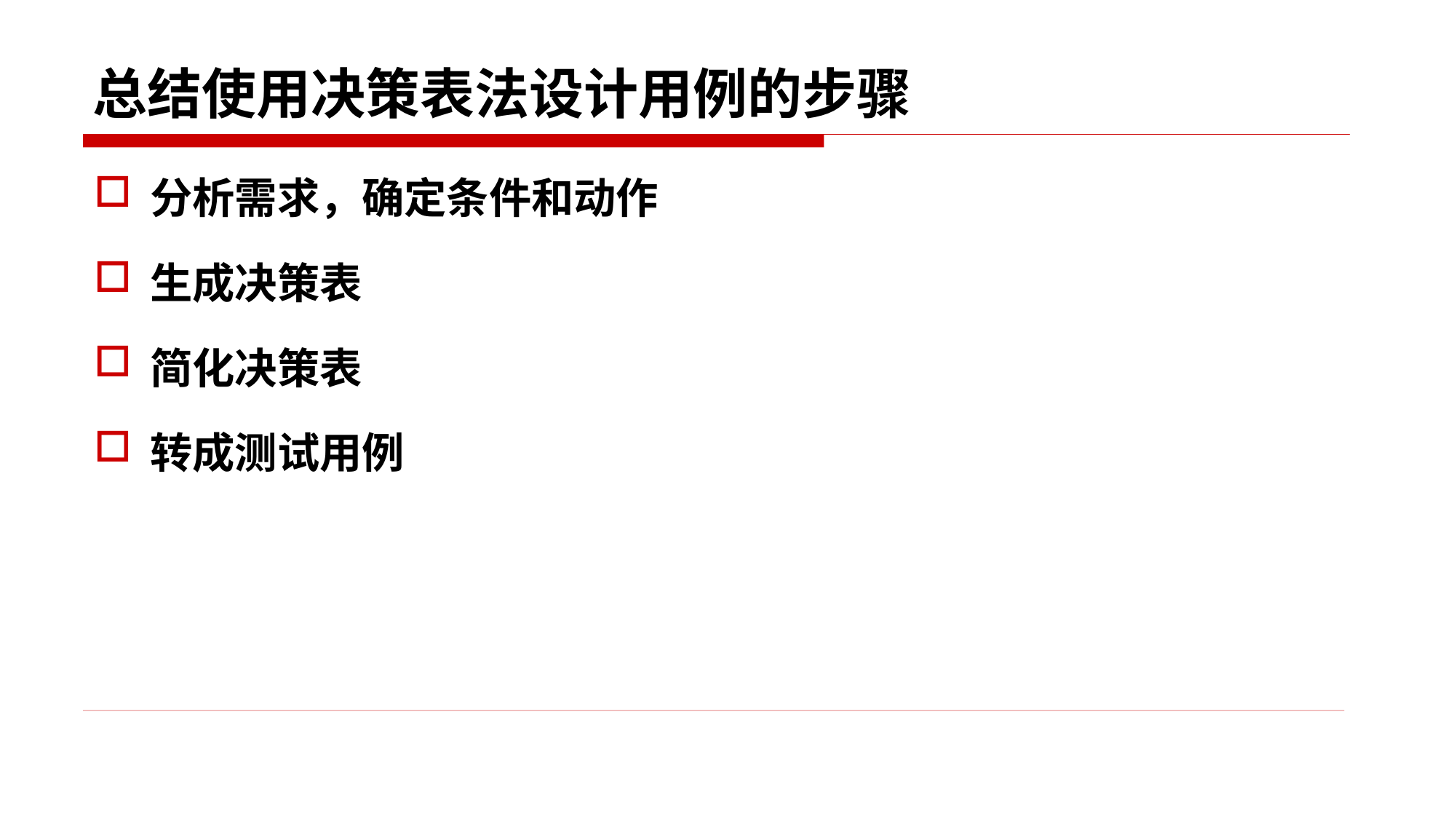

# 总结使用决策表法设计用例的步骤
分析需求，确定条件和动作
生成决策表
简化决策表
转成测试用例